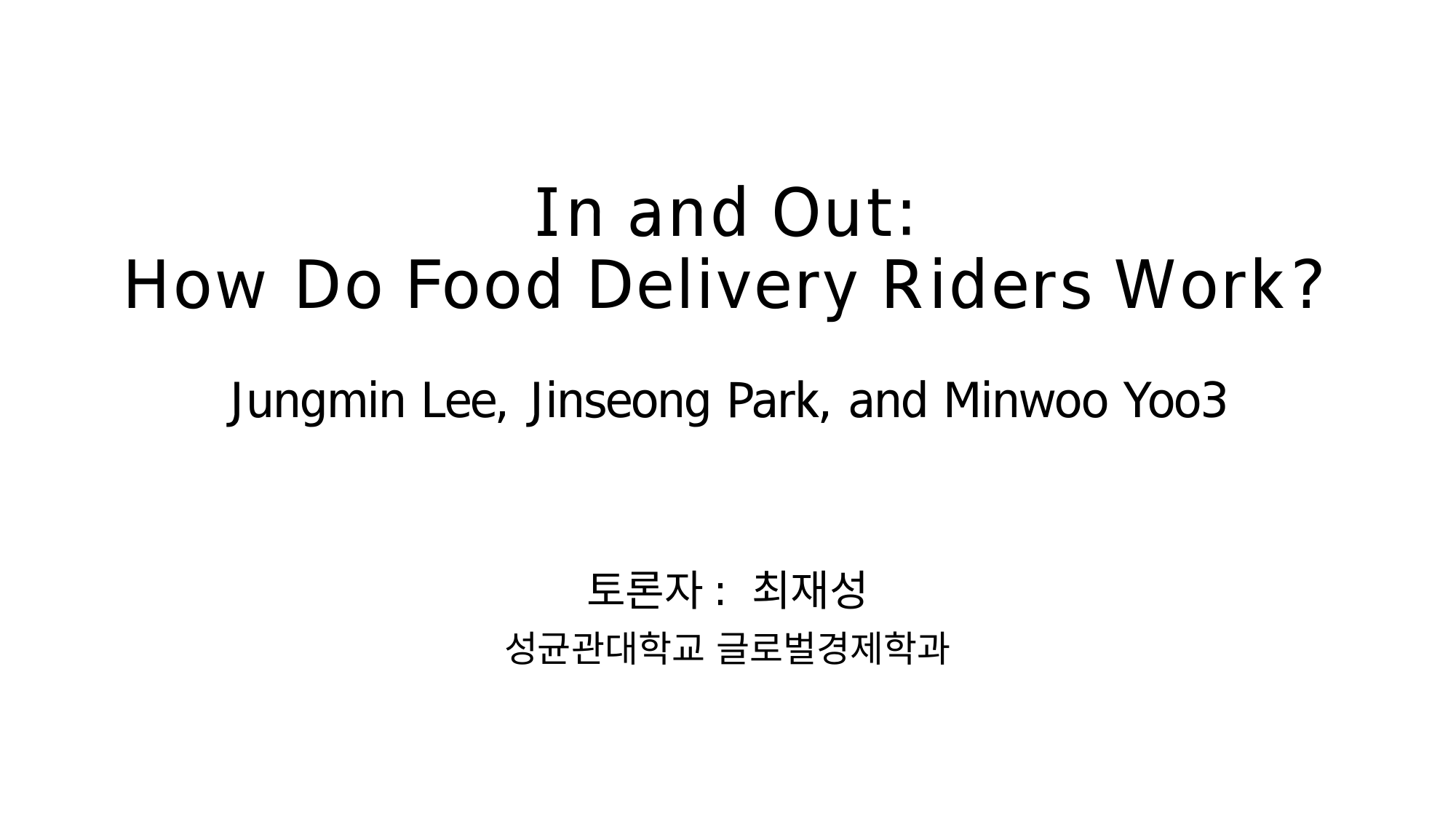

# In and Out: How Do Food Delivery Riders Work? Jungmin Lee, Jinseong Park, and Minwoo Yoo3
토론자: 최재성
성균관대학교 글로벌경제학과